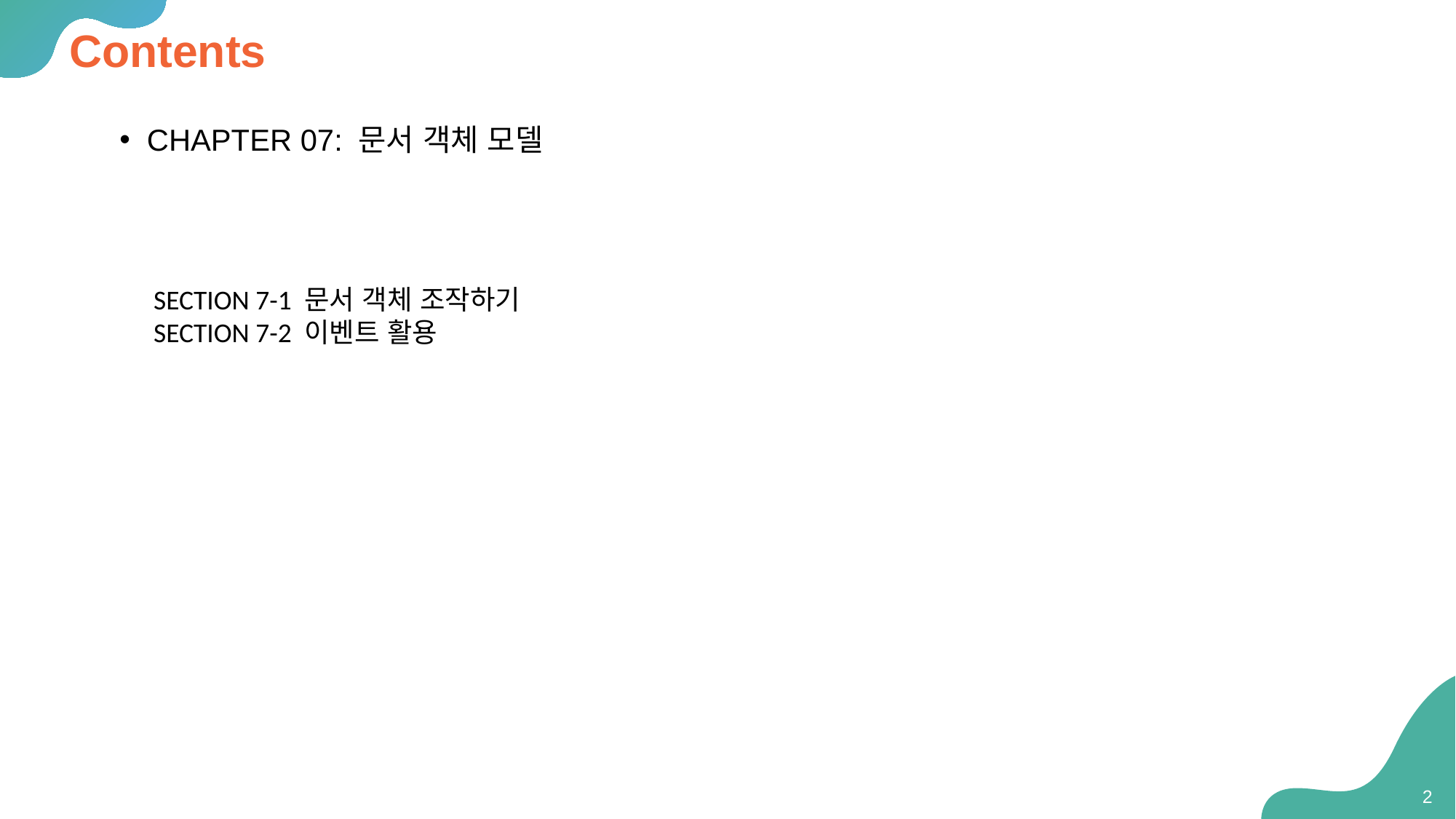

# Contents
CHAPTER 07: 문서 객체 모델

SECTION 7-1 문서 객체 조작하기
SECTION 7-2 이벤트 활용
2